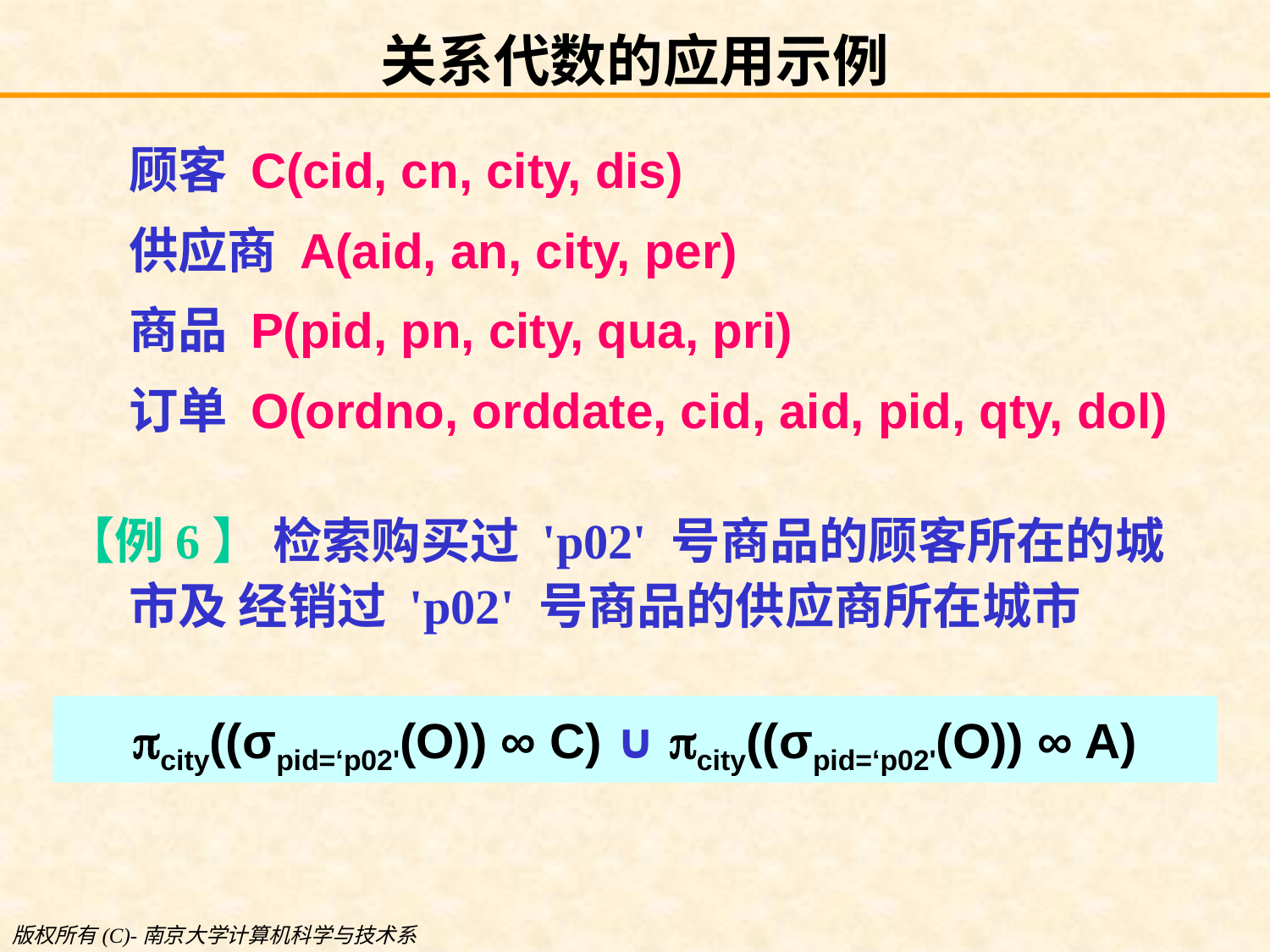

189
# 关系代数的应用示例
顾客 C(cid, cn, city, dis)
供应商 A(aid, an, city, per)
商品 P(pid, pn, city, qua, pri)
订单 O(ordno, orddate, cid, aid, pid, qty, dol)
【例6】 检索购买过 'p02' 号商品的顾客所在的城市及 经销过 'p02' 号商品的供应商所在城市
πcity((σpid=‘p02'(O)) ∞ C) ∪ πcity((σpid=‘p02'(O)) ∞ A)
版权所有(C)-南京大学计算机科学与技术系